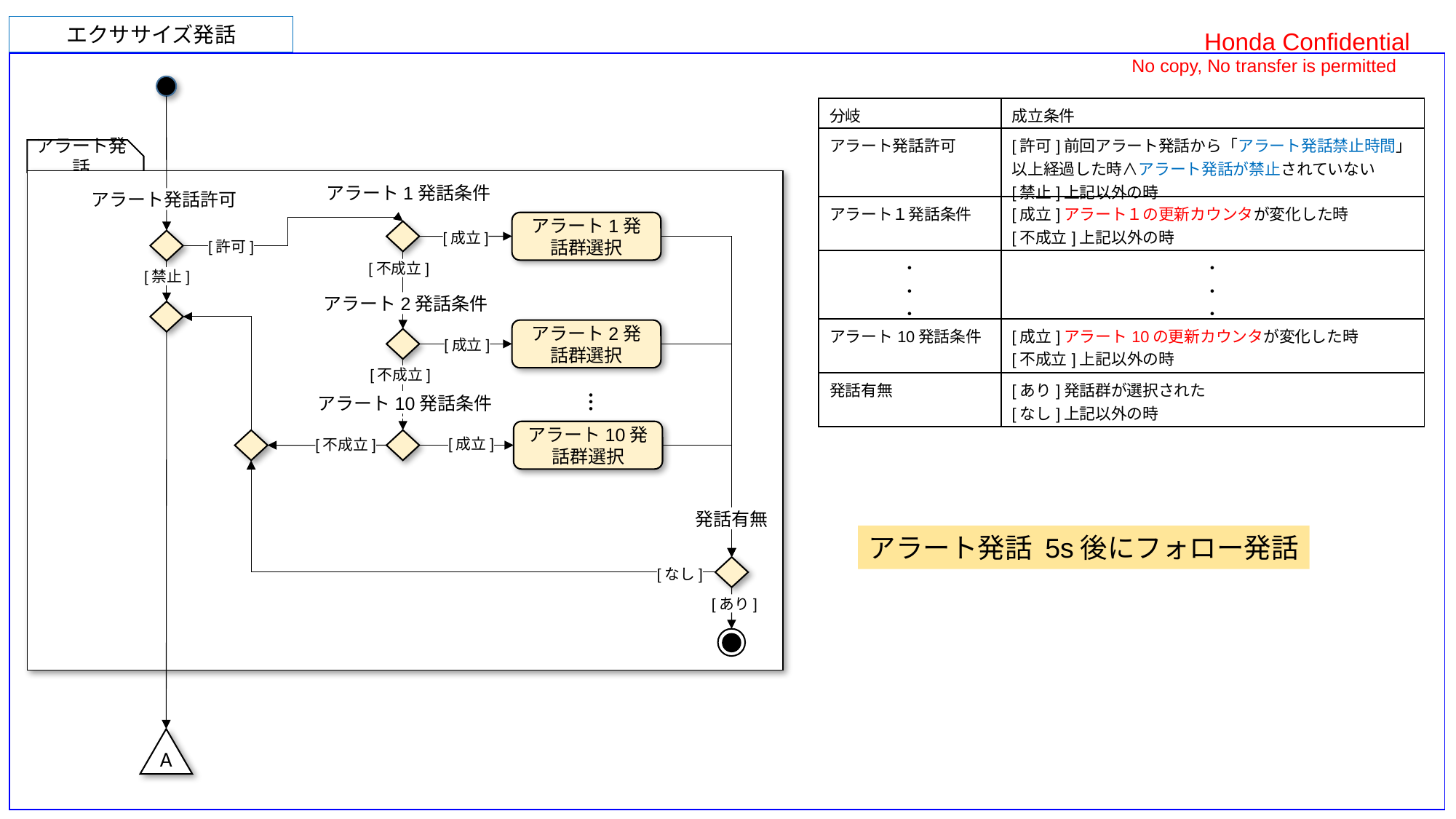

エクササイズ発話

| 分岐 | 成立条件 |
| --- | --- |
| アラート発話許可 | [許可]前回アラート発話から「アラート発話禁止時間」以上経過した時∧アラート発話が禁止されていない [禁止]上記以外の時 |
| アラート１発話条件 | [成立]アラート１の更新カウンタが変化した時 [不成立]上記以外の時 |
| ・ ・ ・ | ・ ・ ・ |
| アラート10発話条件 | [成立]アラート10の更新カウンタが変化した時 [不成立]上記以外の時 |
| 発話有無 | [あり]発話群が選択された [なし]上記以外の時 |
アラート発話

アラート1発話条件
アラート発話許可
アラート1発話群選択

[成立]

[許可]
[不成立]
[禁止]
アラート2発話条件

アラート2発話群選択

[成立]
[不成立]
…
アラート10発話条件
アラート10発話群選択

[成立]
[不成立]
発話有無
アラート発話 5s後にフォロー発話

[なし]
[あり]

A